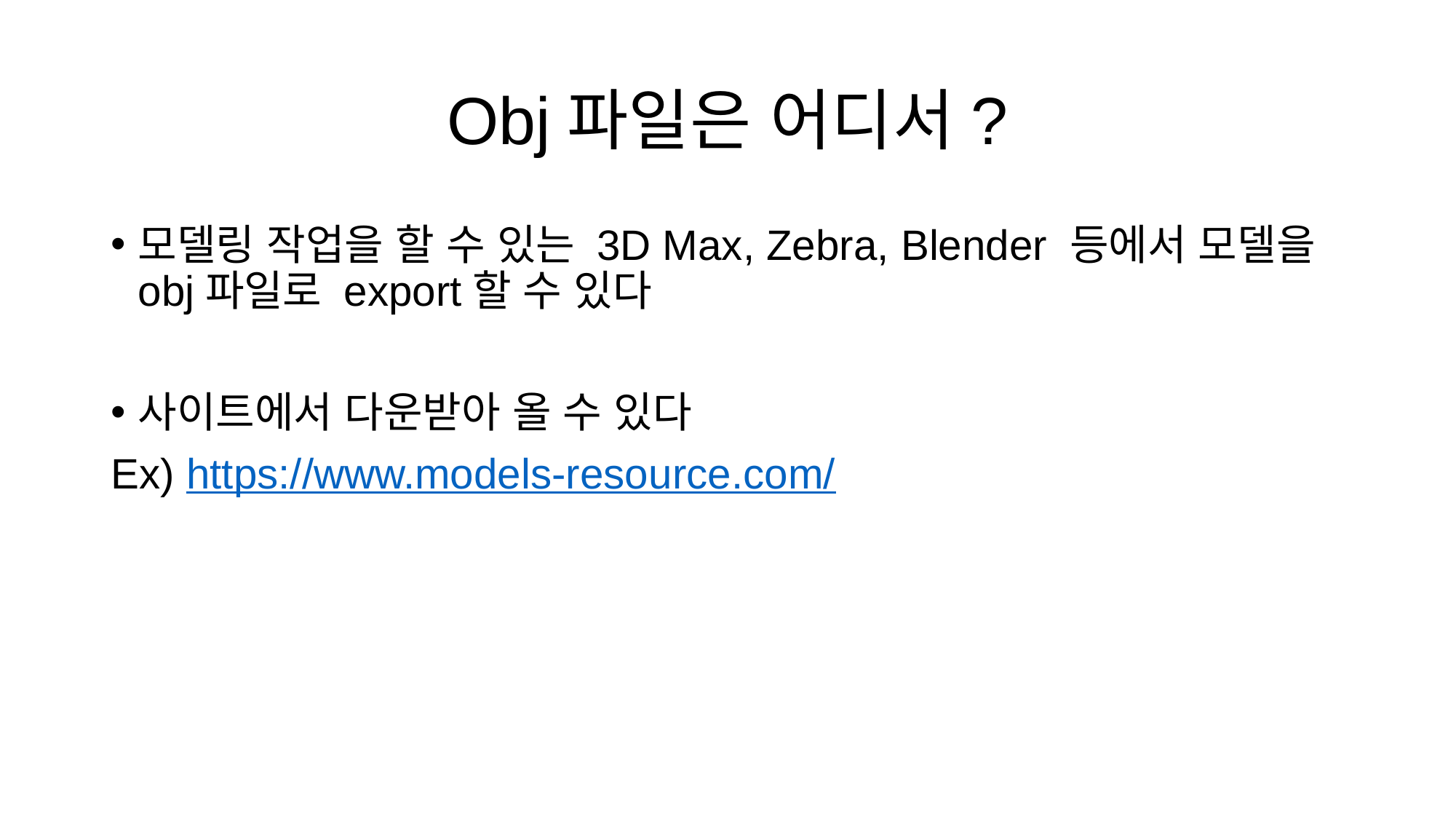

# Obj파일은 어디서?
모델링 작업을 할 수 있는 3D Max, Zebra, Blender 등에서 모델을 obj파일로 export할 수 있다

사이트에서 다운받아 올 수 있다
Ex) https://www.models-resource.com/